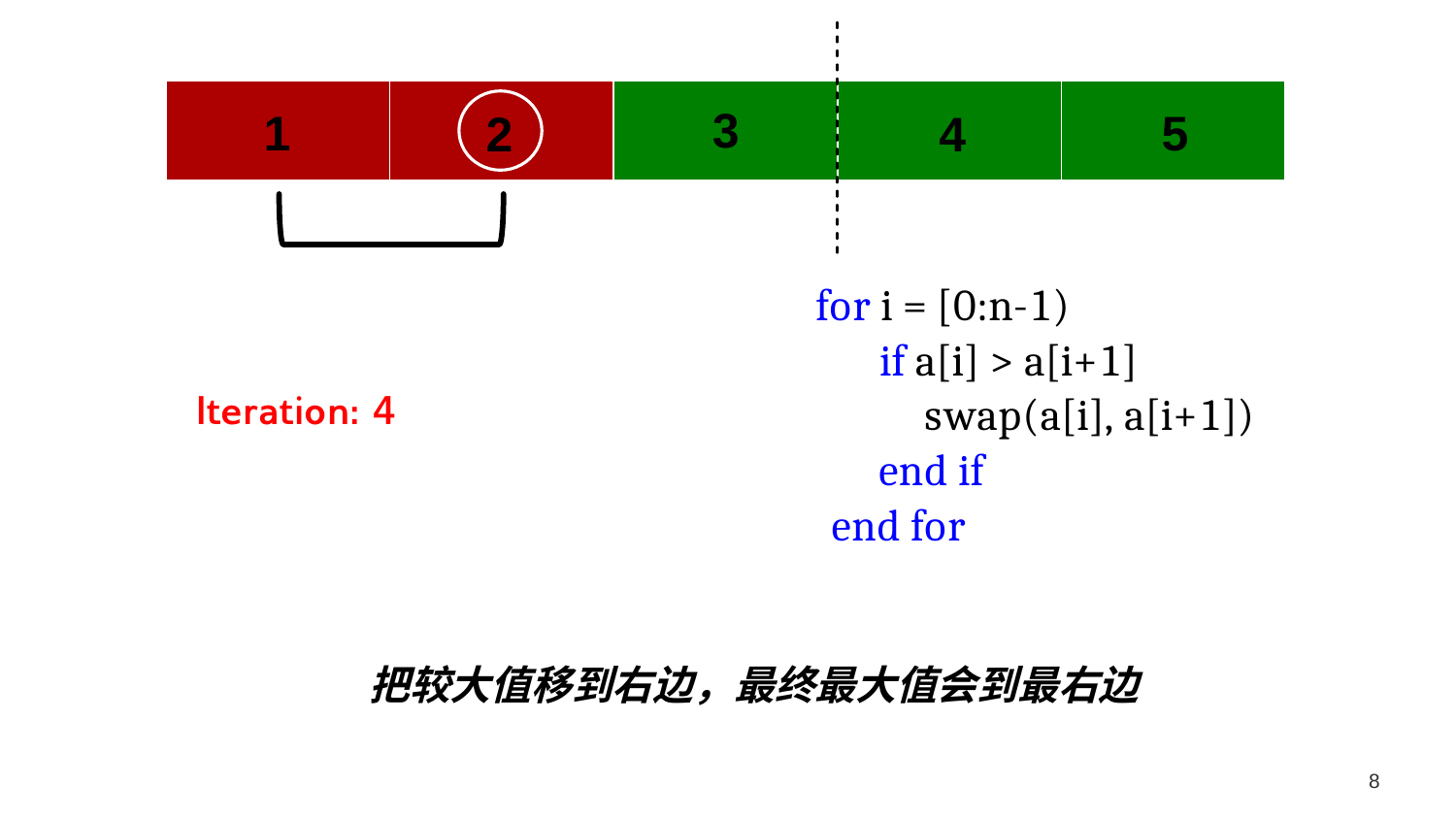

|  |  |  |  |  |
| --- | --- | --- | --- | --- |

3
5
1
2
4

for i = [0:n-1)
if a[i] > a[i+1]
Iteration: 4
swap(a[i], a[i+1])
end if
end for
把较大值移到右边，最终最大值会到最右边